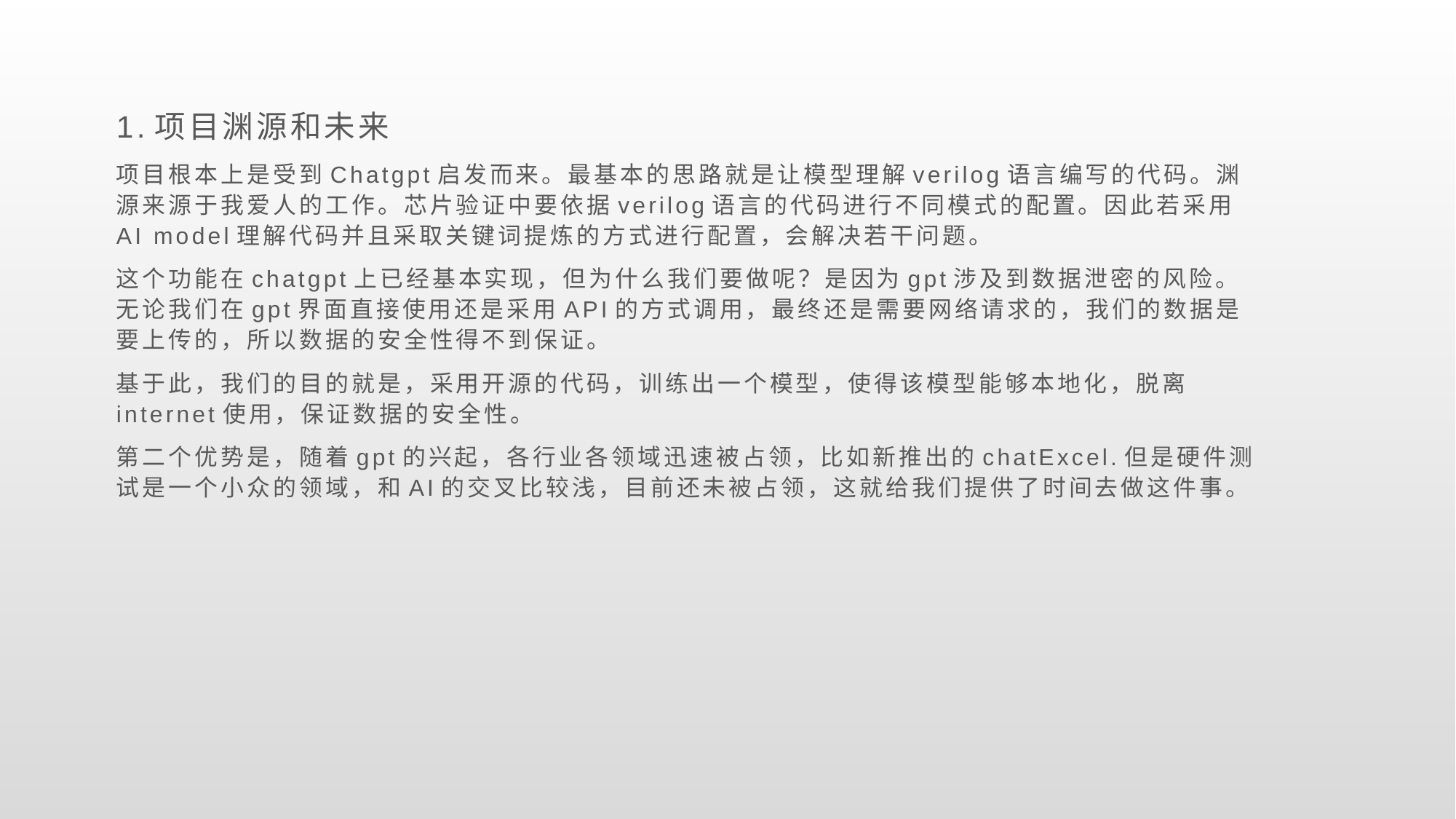

1.项目渊源和未来
项目根本上是受到Chatgpt启发而来。最基本的思路就是让模型理解verilog语言编写的代码。渊源来源于我爱人的工作。芯片验证中要依据verilog语言的代码进行不同模式的配置。因此若采用AI model理解代码并且采取关键词提炼的方式进行配置，会解决若干问题。
这个功能在chatgpt上已经基本实现，但为什么我们要做呢？是因为gpt涉及到数据泄密的风险。无论我们在gpt界面直接使用还是采用API的方式调用，最终还是需要网络请求的，我们的数据是要上传的，所以数据的安全性得不到保证。
基于此，我们的目的就是，采用开源的代码，训练出一个模型，使得该模型能够本地化，脱离internet使用，保证数据的安全性。
第二个优势是，随着gpt的兴起，各行业各领域迅速被占领，比如新推出的chatExcel.但是硬件测试是一个小众的领域，和AI的交叉比较浅，目前还未被占领，这就给我们提供了时间去做这件事。